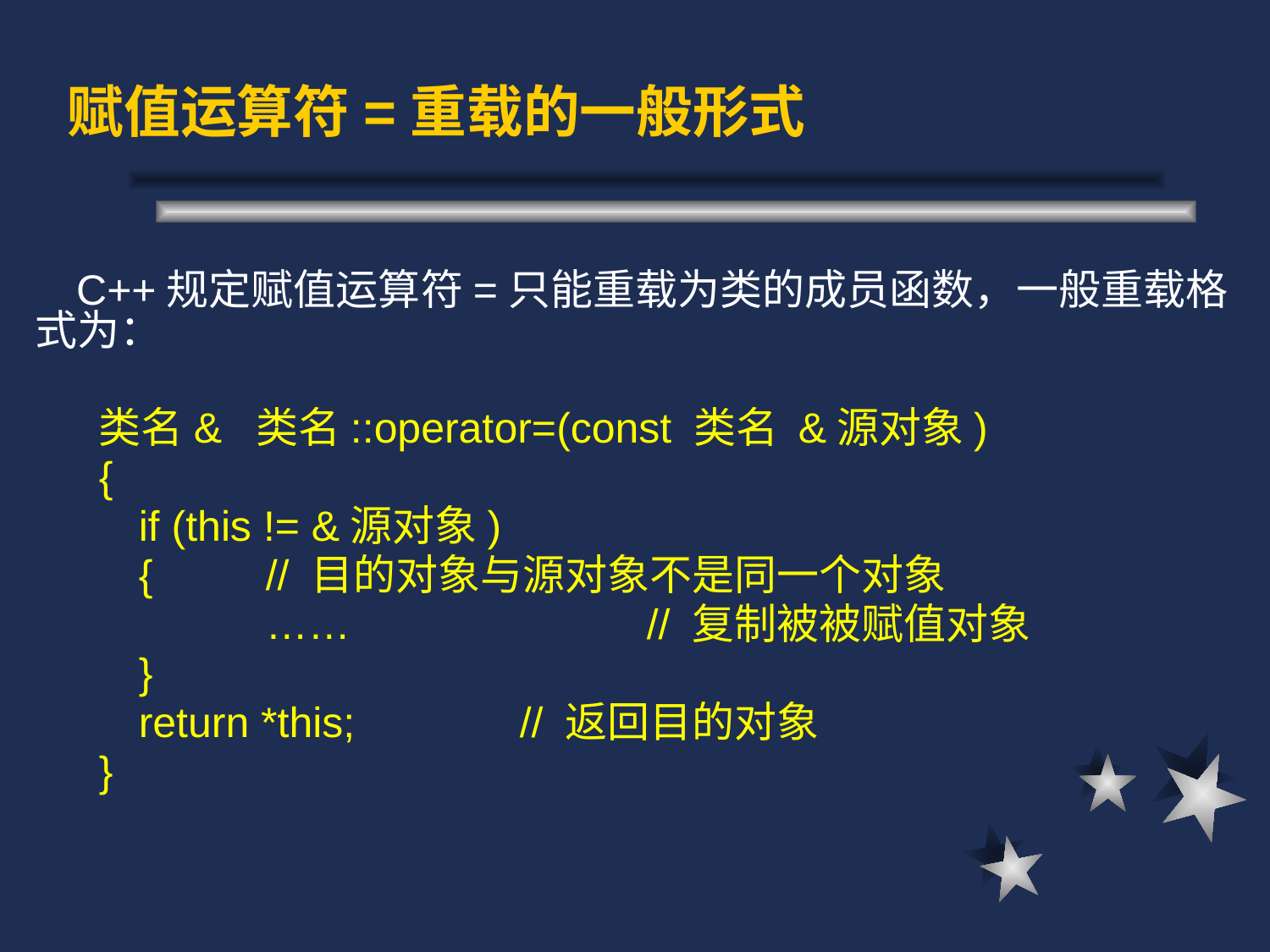

# 赋值运算符=重载的一般形式
    C++规定赋值运算符=只能重载为类的成员函数，一般重载格式为：

类名&  类名::operator=(const 类名 &源对象)
{
	if (this != &源对象)
	{	// 目的对象与源对象不是同一个对象
		……			// 复制被被赋值对象
	}
	return *this;		// 返回目的对象
}